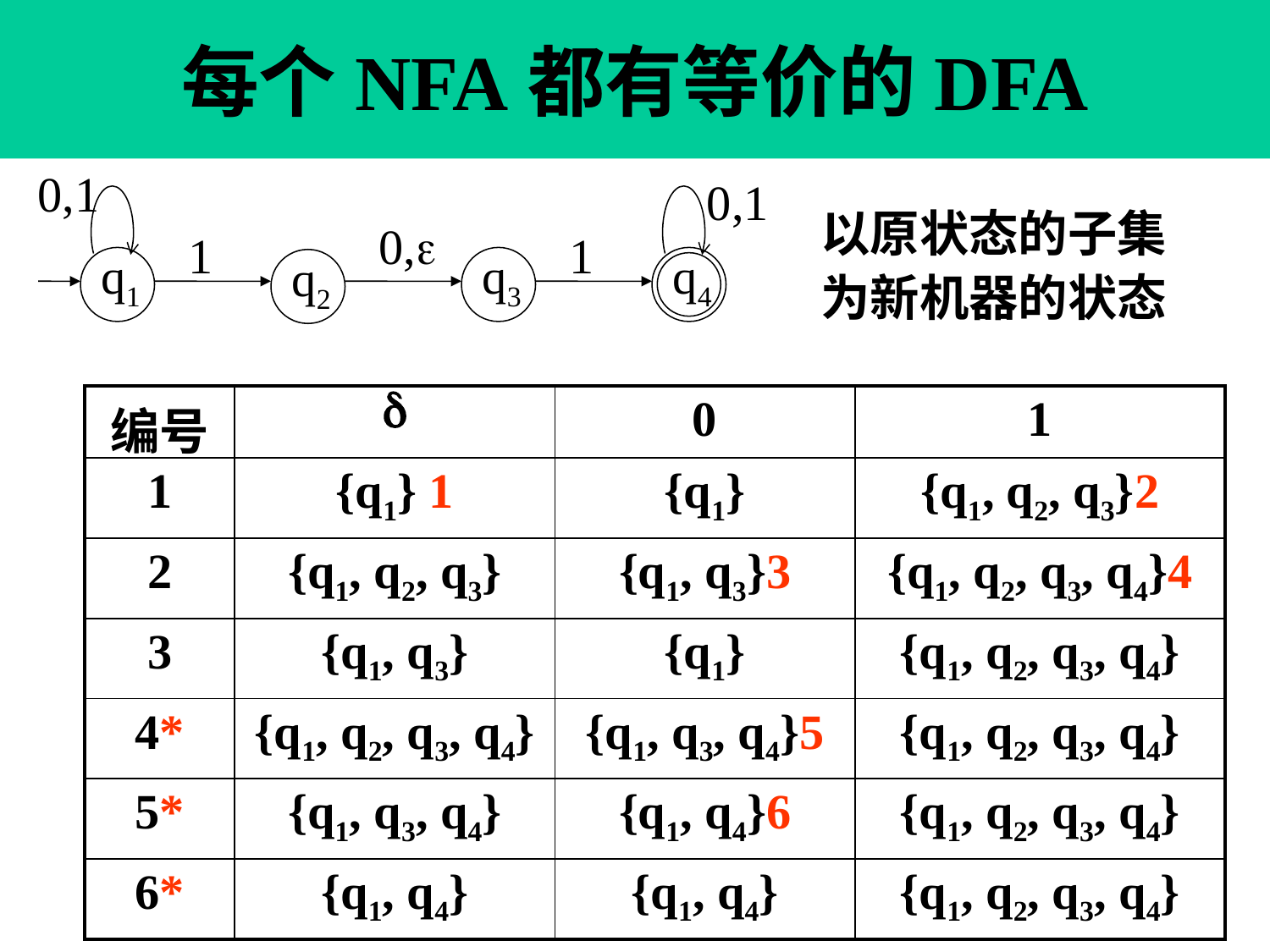

# 每个NFA都有等价的DFA
0,1
0,1

0,ε
1
1
q1
q3
q4
q2

以原状态的子集
为新机器的状态
| 编号 | δ | 0 | 1 |
| --- | --- | --- | --- |
| 1 | {q1} 1 | {q1} | {q1, q2, q3}2 |
| 2 | {q1, q2, q3} | {q1, q3}3 | {q1, q2, q3, q4}4 |
| 3 | {q1, q3} | {q1} | {q1, q2, q3, q4} |
| 4\* | {q1, q2, q3, q4} | {q1, q3, q4}5 | {q1, q2, q3, q4} |
| 5\* | {q1, q3, q4} | {q1, q4}6 | {q1, q2, q3, q4} |
| 6\* | {q1, q4} | {q1, q4} | {q1, q2, q3, q4} |